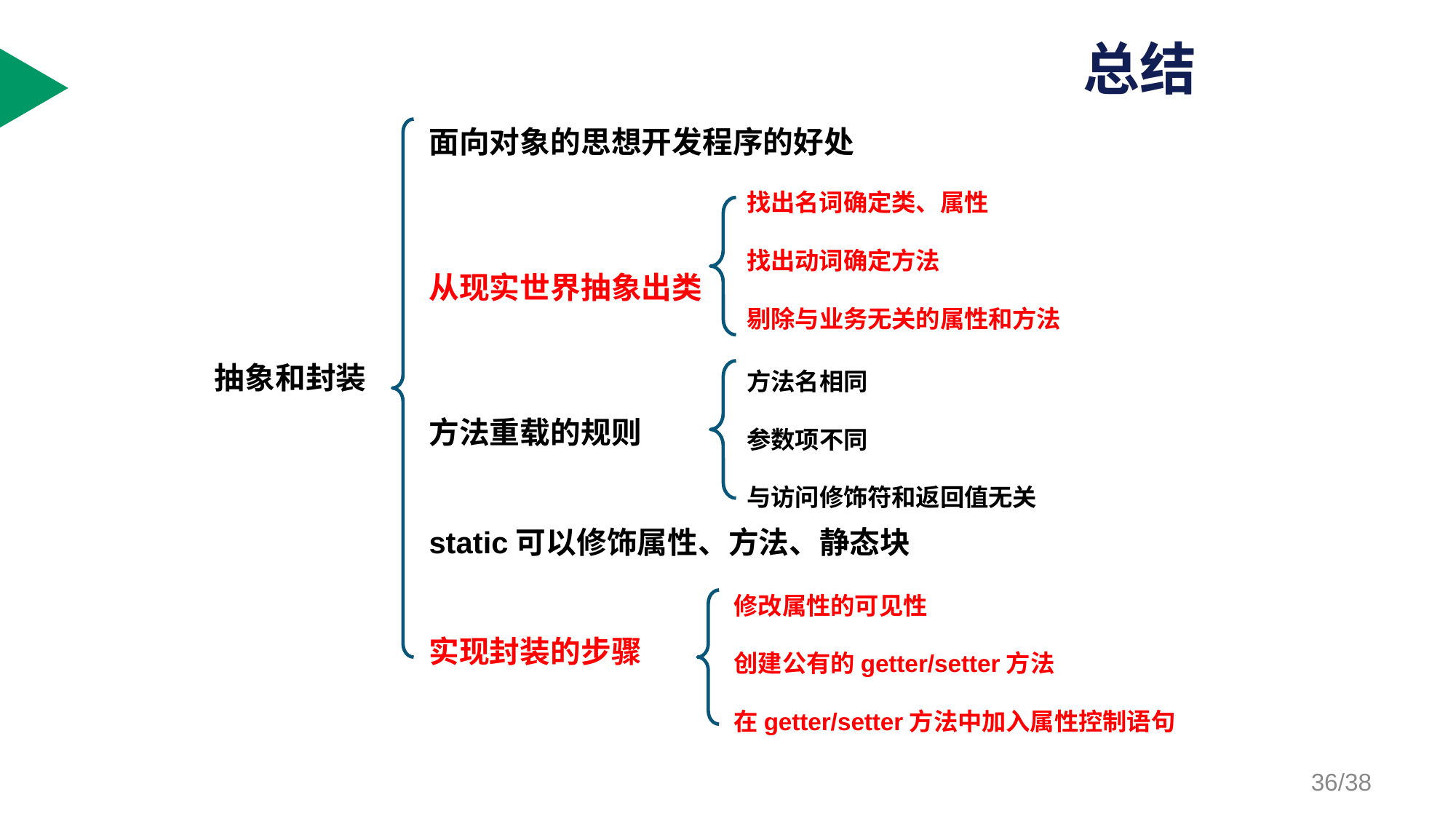

# 总结
面向对象的思想开发程序的好处

从现实世界抽象出类

方法重载的规则

static可以修饰属性、方法、静态块

实现封装的步骤

找出名词确定类、属性

找出动词确定方法

剔除与业务无关的属性和方法

抽象和封装

方法名相同

参数项不同

与访问修饰符和返回值无关

修改属性的可见性

创建公有的getter/setter方法

在getter/setter方法中加入属性控制语句

36/38